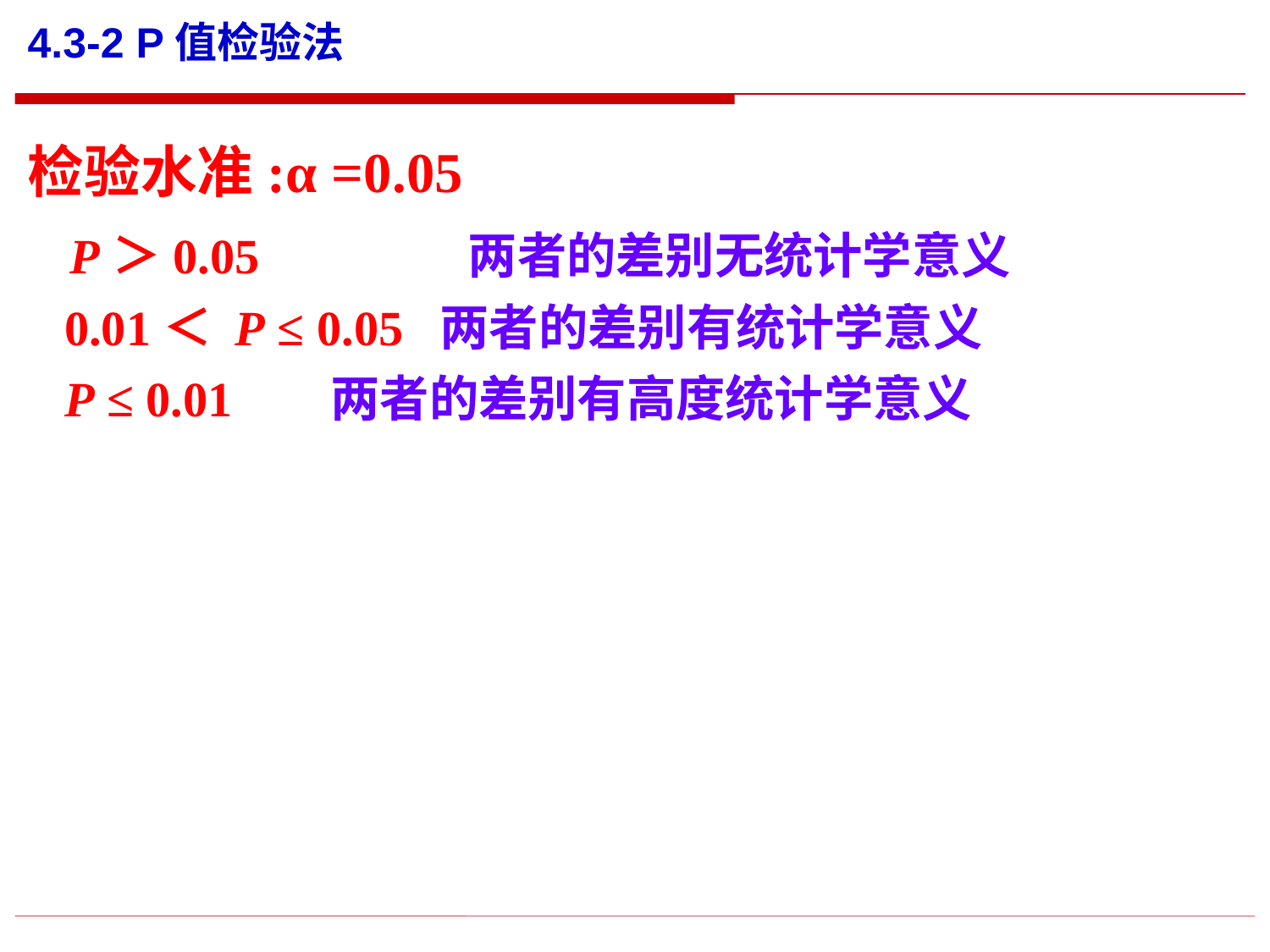

# 4.3-2 P值检验法
检验水准:α =0.05
   P＞0.05                两者的差别无统计学意义
   0.01＜ P ≤ 0.05  两者的差别有统计学意义
   P ≤ 0.01       两者的差别有高度统计学意义